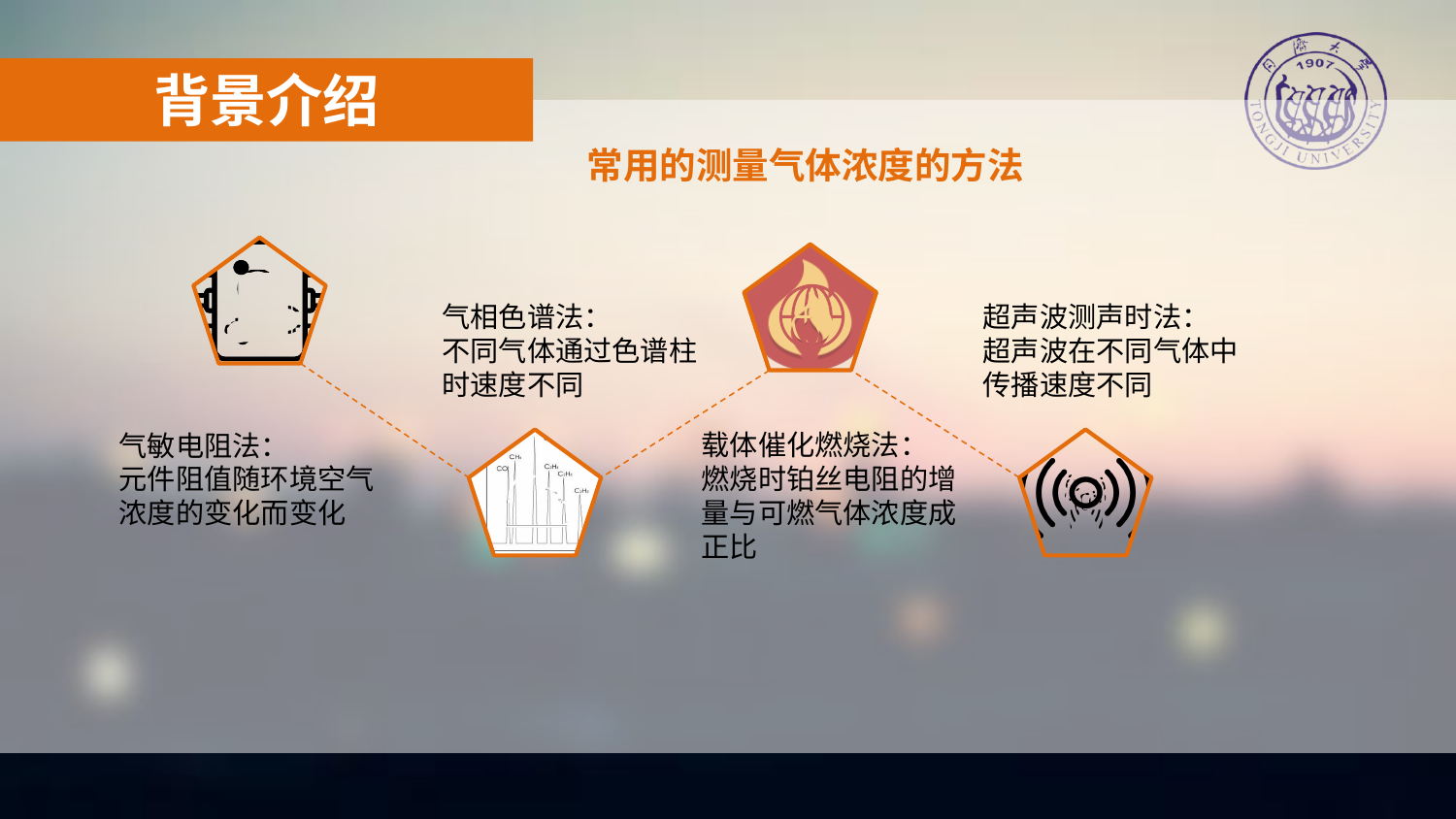

背景介绍
常用的测量气体浓度的方法

气相色谱法：
不同气体通过色谱柱时速度不同
超声波测声时法：
超声波在不同气体中传播速度不同
载体催化燃烧法：
燃烧时铂丝电阻的增量与可燃气体浓度成正比
气敏电阻法：
元件阻值随环境空气浓度的变化而变化